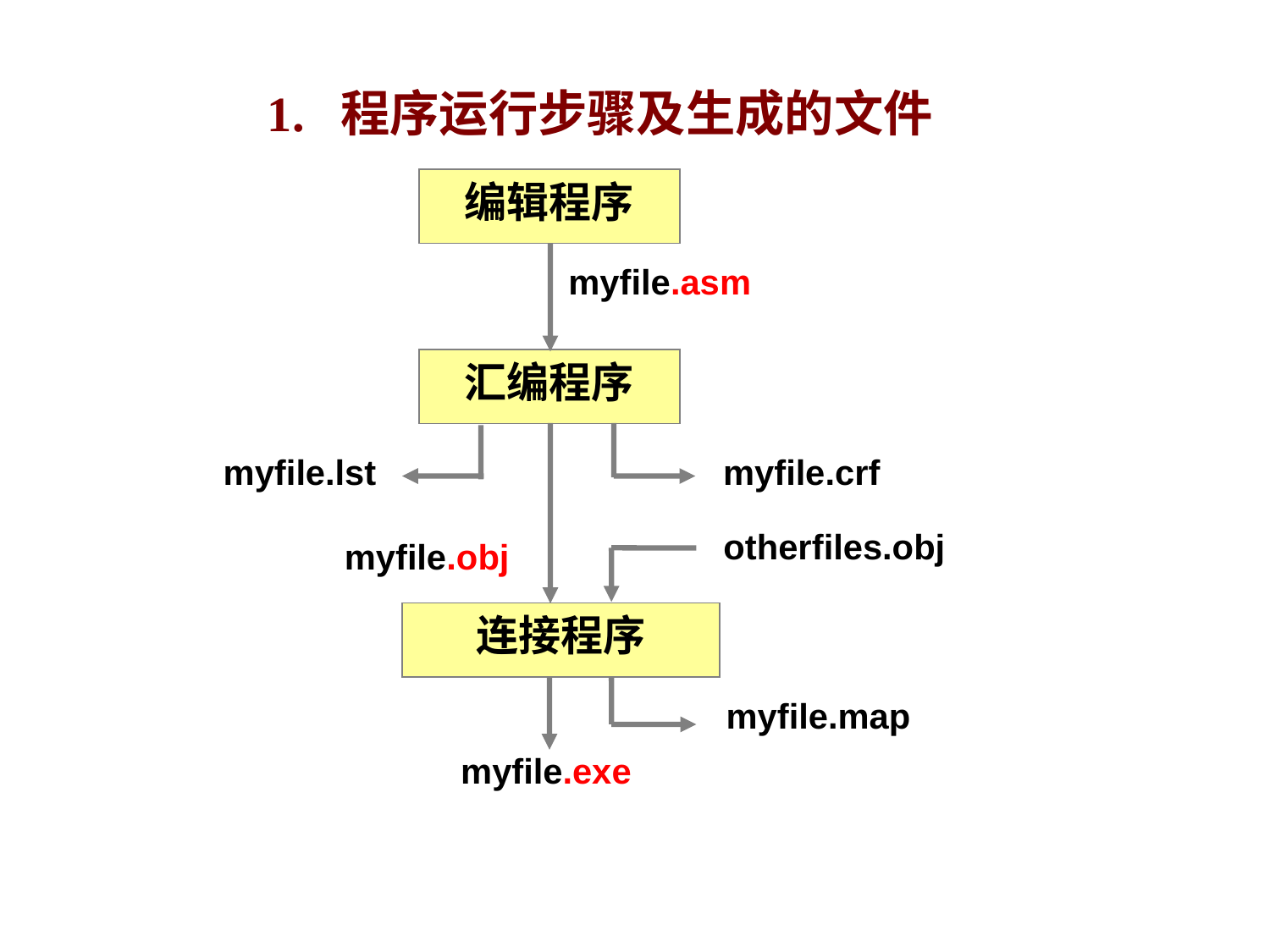

1.  程序运行步骤及生成的文件
编辑程序

myfile.asm
汇编程序

myfile.lst
myfile.crf

otherfiles.obj
myfile.obj

连接程序

myfile.map

myfile.exe